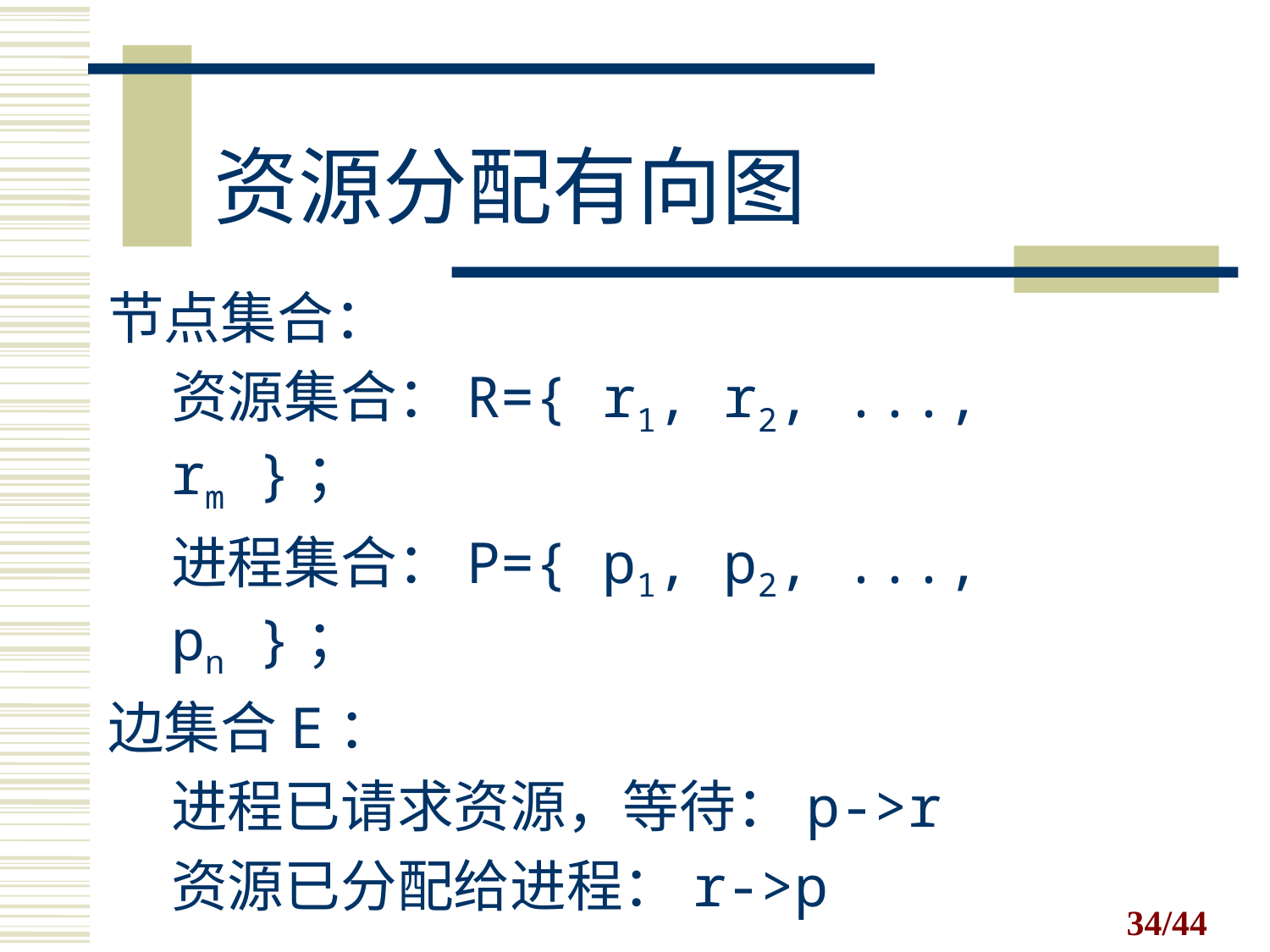

资源分配有向图
节点集合：
资源集合：R={ r1, r2, ..., rm }；
进程集合：P={ p1, p2, ..., pn }；
边集合E：
进程已请求资源，等待：p->r
资源已分配给进程：r->p
34/44